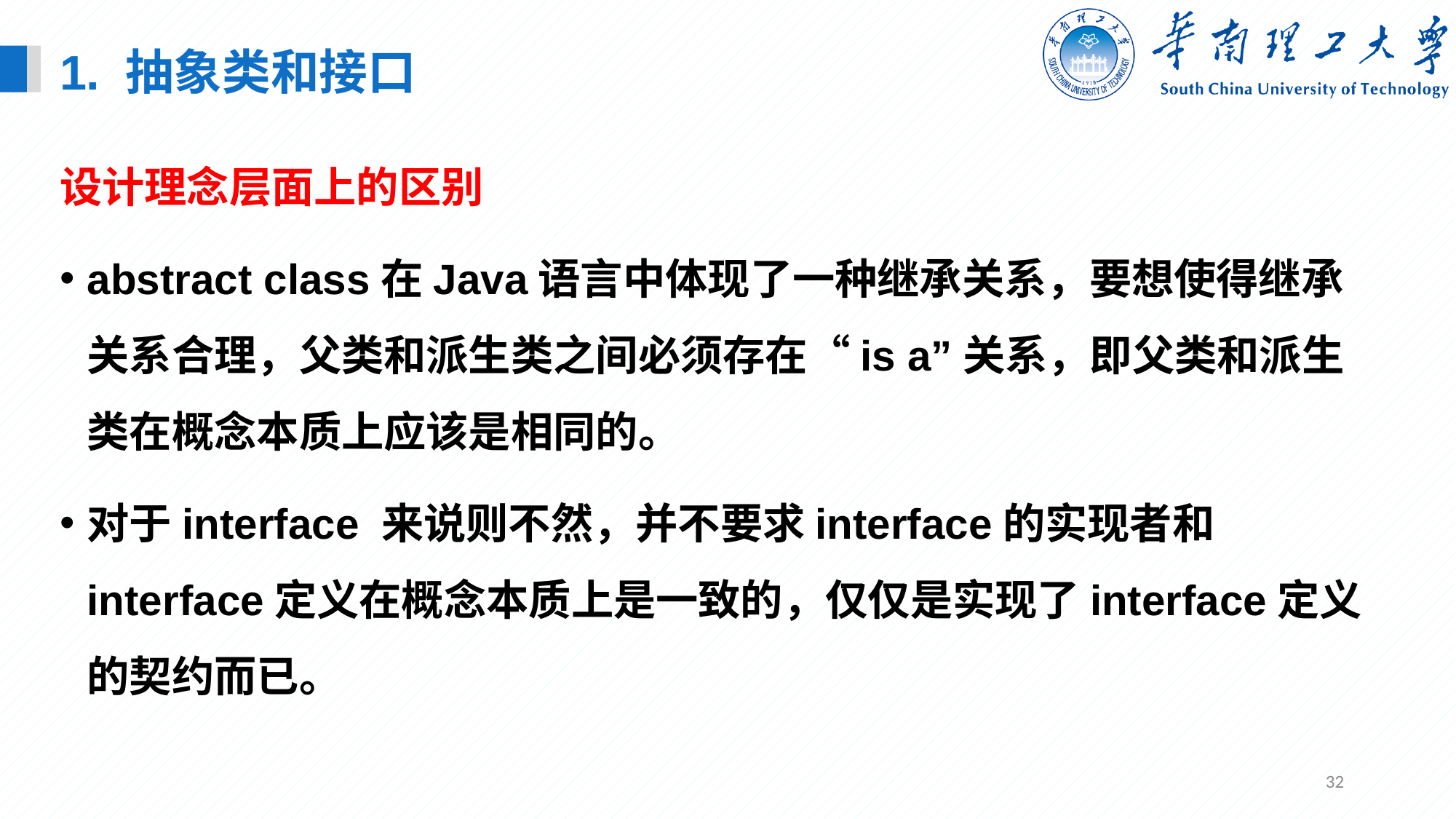

1. 抽象类和接口
设计理念层面上的区别
abstract class在Java语言中体现了一种继承关系，要想使得继承关系合理，父类和派生类之间必须存在“is a”关系，即父类和派生类在概念本质上应该是相同的。
对于interface 来说则不然，并不要求interface的实现者和interface定义在概念本质上是一致的，仅仅是实现了interface定义的契约而已。
32